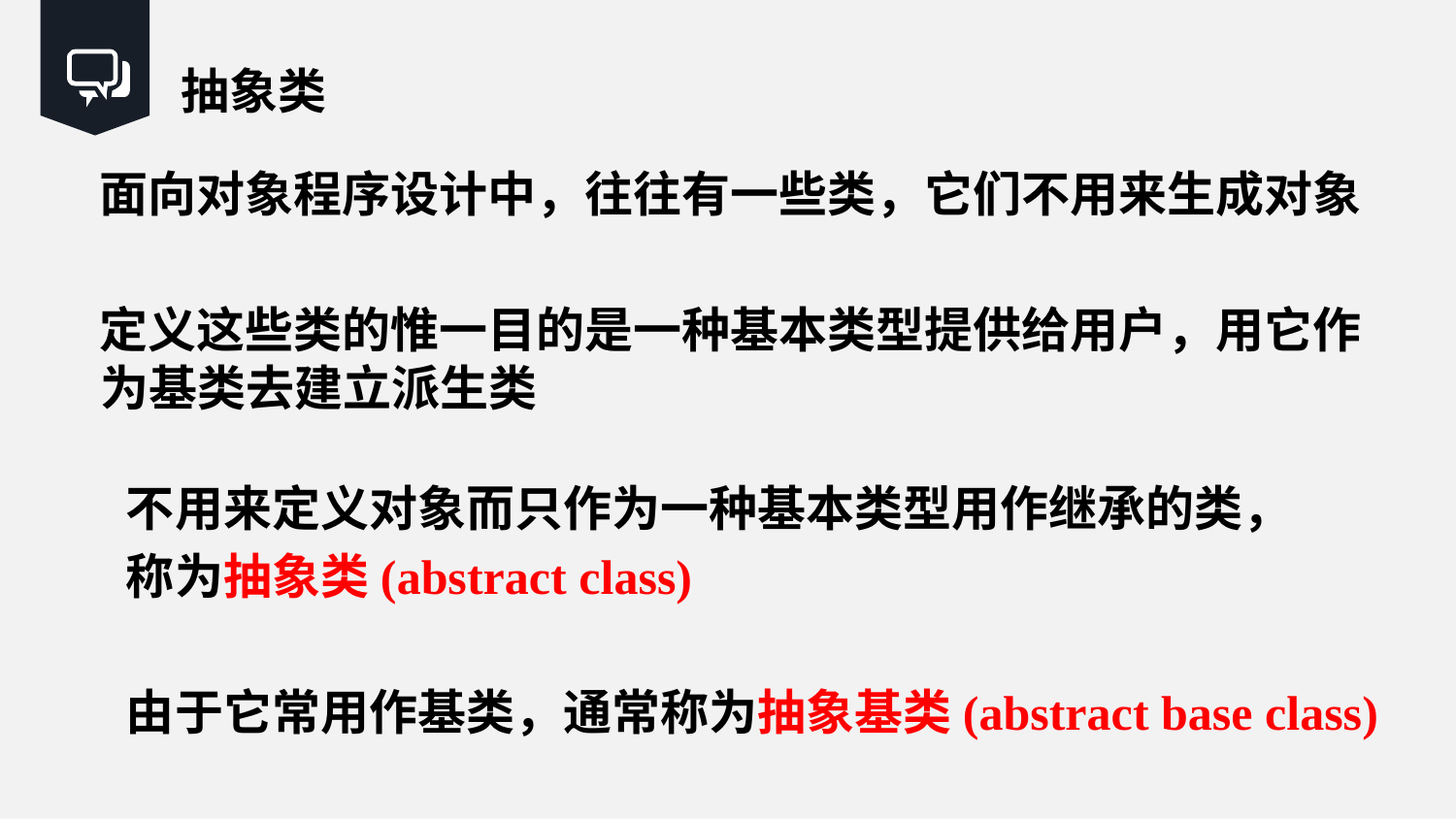

抽象类
面向对象程序设计中，往往有一些类，它们不用来生成对象

定义这些类的惟一目的是一种基本类型提供给用户，用它作为基类去建立派生类
不用来定义对象而只作为一种基本类型用作继承的类，
称为抽象类(abstract class)

由于它常用作基类，通常称为抽象基类(abstract base class)